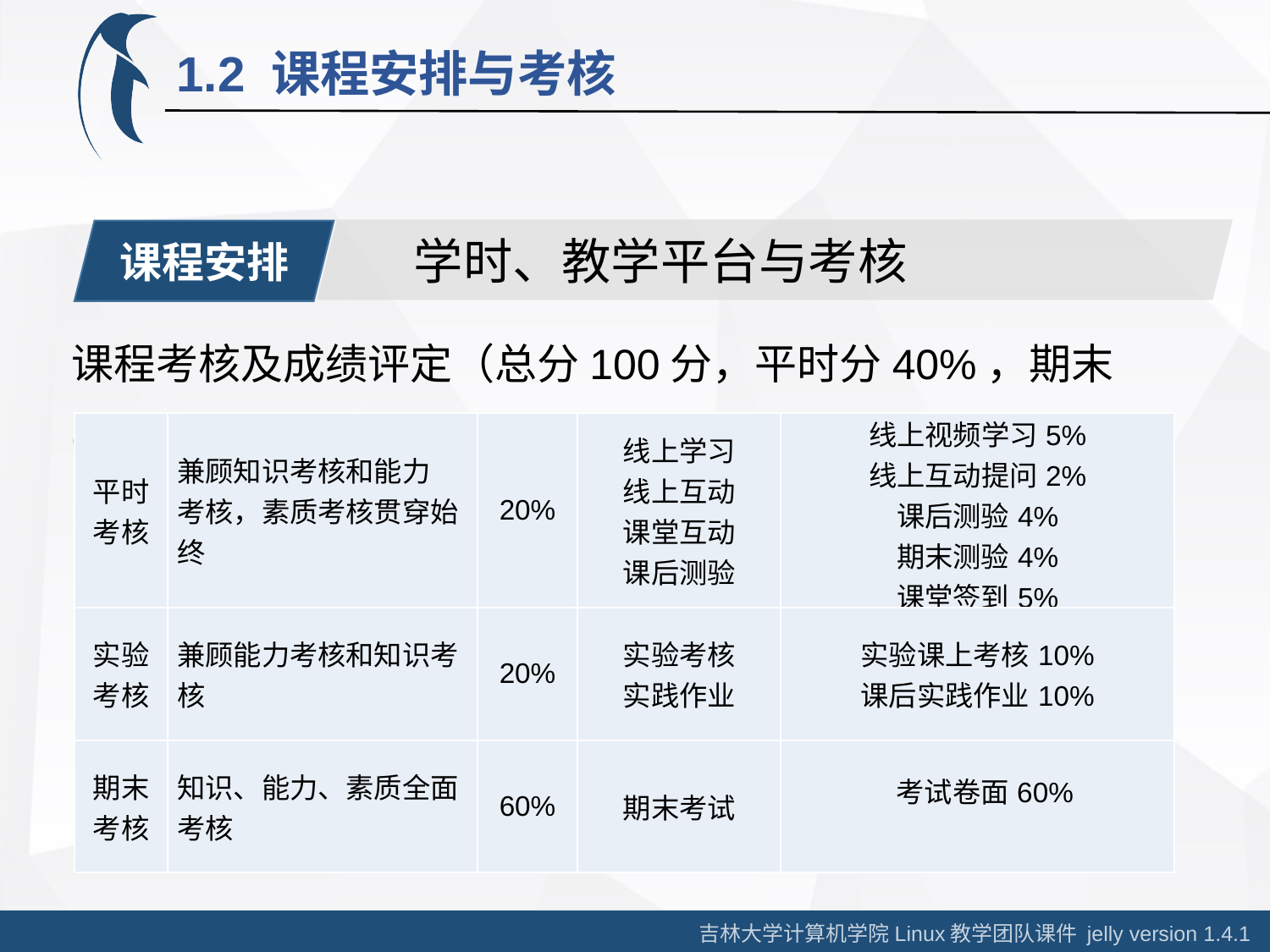

1.2 课程安排与考核
学时、教学平台与考核
课程安排
课程考核及成绩评定（总分100分，平时分40%，期末60%）

| 平时考核 | 兼顾知识考核和能力 考核，素质考核贯穿始 终 | 20% | 线上学习 线上互动 课堂互动 课后测验 | 线上视频学习5% 线上互动提问2% 课后测验4% 期末测验4% 课堂签到5% |
| --- | --- | --- | --- | --- |
| 实验考核 | 兼顾能力考核和知识考核 | 20% | 实验考核 实践作业 | 实验课上考核10% 课后实践作业10% |
| 期末考核 | 知识、能力、素质全面 考核 | 60% | 期末考试 | 考试卷面60% |